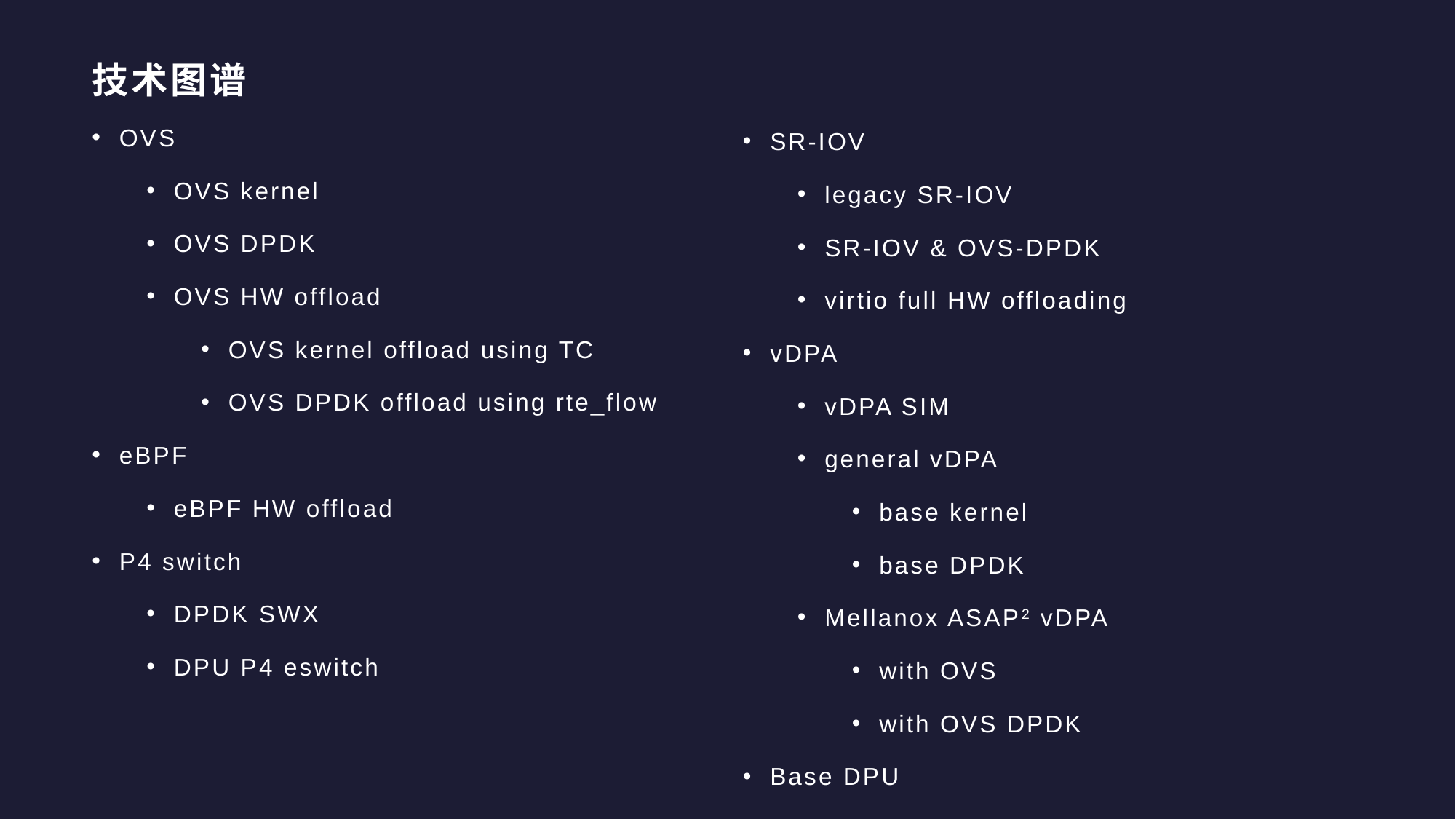

# 技术图谱
OVS
OVS kernel
OVS DPDK
OVS HW offload
OVS kernel offload using TC
OVS DPDK offload using rte_flow
eBPF
eBPF HW offload
P4 switch
DPDK SWX
DPU P4 eswitch
SR-IOV
legacy SR-IOV
SR-IOV & OVS-DPDK
virtio full HW offloading
vDPA
vDPA SIM
general vDPA
base kernel
base DPDK
Mellanox ASAP2 vDPA
with OVS
with OVS DPDK
Base DPU